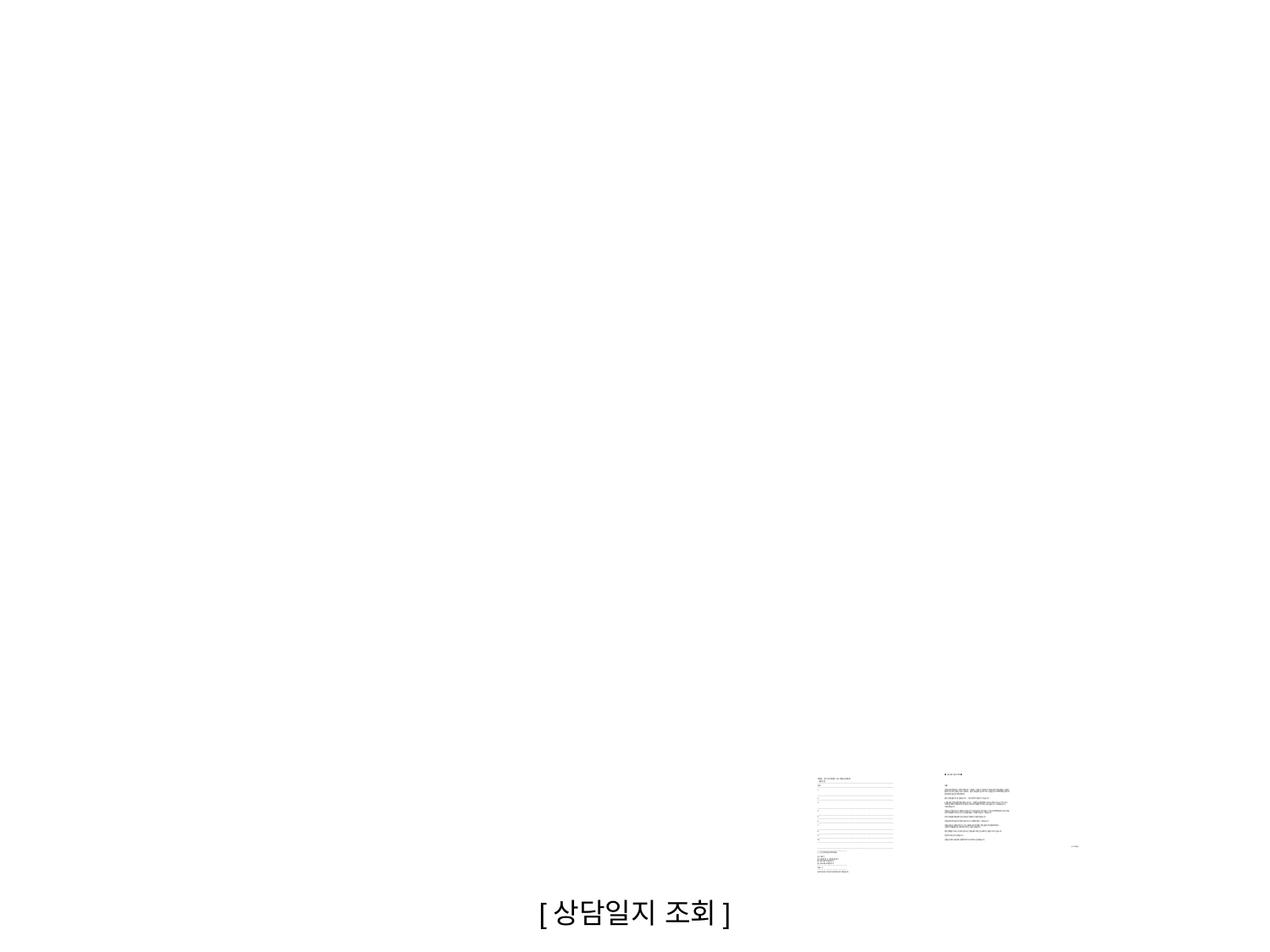

◆ 교사 평가 결과 조회 ◆

과정명 : 자바 기반 융합형 SW 개발자 양성과정
- 좋았던 점
-------------------------------------------------------------------------------------------------------------------------
번호	내용
-------------------------------------------------------------------------------------------------------------------------
1	선생님께서 정말 잘 가르쳐 주셨는데, 덕분에 7개월 간 학원에 다니면서 많은 것을 배울 수 있어서
	좋았고 감사하단 말씀 드리고 싶어요. 좋은 사람들과 만나게 되고 수업을 듣고 프로젝트를 진행하고,
	매일매일이 즐겁고 행복했어요
-------------------------------------------------------------------------------------------------------------------------
2	좋은 선생님을 만나서 좋았습니다. 저의 실력이 향상된 것 같습니다.
-------------------------------------------------------------------------------------------------------------------------
3	6개월 동안 정말 많은것을 배우고 갑니다. 학생이 궁금한점을 그냥 지나치지 않으시고 하나하나
	이해하실 때까지 설명해주시며 항상 노력하여 학생을 가르치는 강사님을 만나 너무좋았습니다.
	고생하셨습니다.
-------------------------------------------------------------------------------------------------------------------------
4	선생님의 친절한 강의 덕분에 수업분위기가 항상 좋았고 동기들도 수업과 프로젝트를 잘 도와주어서
	프로그래밍에 전혀 문외한인 비전공자들도 수업에 따라갈 수 있었습니다.
-------------------------------------------------------------------------------------------------------------------------
5	프로그래밍을 처음 배우는데 개념과 이해에 큰 도움이 됐습니다.
-------------------------------------------------------------------------------------------------------------------------
6	선생님께서 책임감이 투철하셔서 무사히 교육을 마칠 수 있었습니다.
-------------------------------------------------------------------------------------------------------------------------
7	선생님께서 수업에 이해가 안 가는 내용이 있어 질문을 하면 꼼꼼하게 설명해주셨고,
	언제나 학생들을 먼저 생각해주신다는 것을 느꼈습니다.
-------------------------------------------------------------------------------------------------------------------------
8	항상 열정을 가지고 강의에 임하시는 선생님께 그동안 감사했다는 말씀 드리고 싶습니다.
-------------------------------------------------------------------------------------------------------------------------
9 	전반적으로 만족 하였습니다.
-------------------------------------------------------------------------------------------------------------------------
10	선생님과 매니저님께서 열정적으로 도와주셔서 감사했습니다.
-------------------------------------------------------------------------------------------------------------------------
					(1..10/25)
-------------------------------------------------------------------------------------------------------------------------
-----------------------------------------------
[  ] 안의 번호를 입력해주세요.

[1] 더보기
[2] 아쉬운 점 & 개선할 점 보기
[3] 평가 메뉴로 돌아가기
[4] 교사 메뉴로 돌아가기
-----------------------------------------------
번호 : 2
-----------------------------------------------
ENTER를 누르시면 다음 화면으로 이동합니다.
[상담일지 조회]